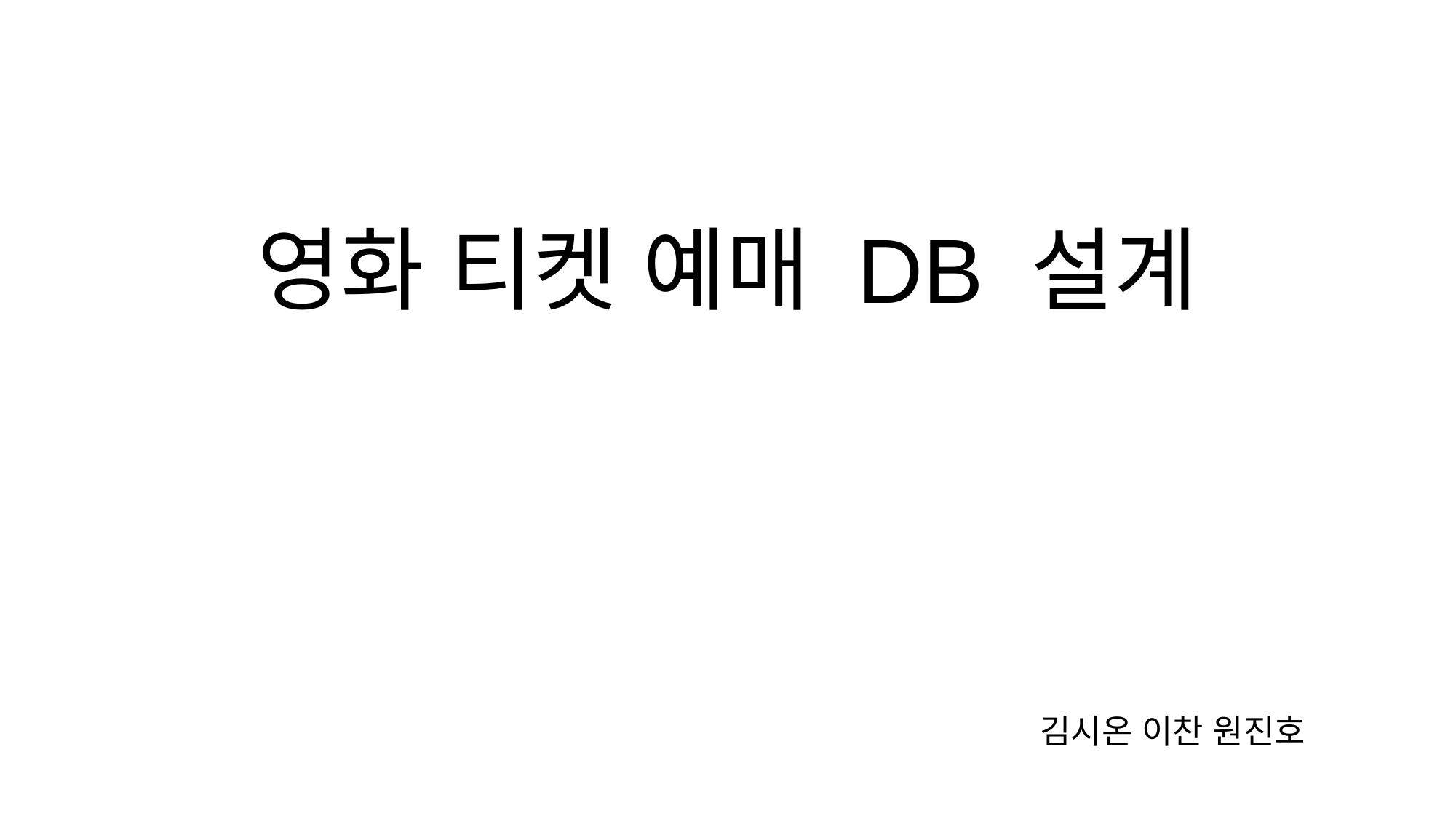

# 영화 티켓 예매 DB 설계

김시온 이찬 원진호